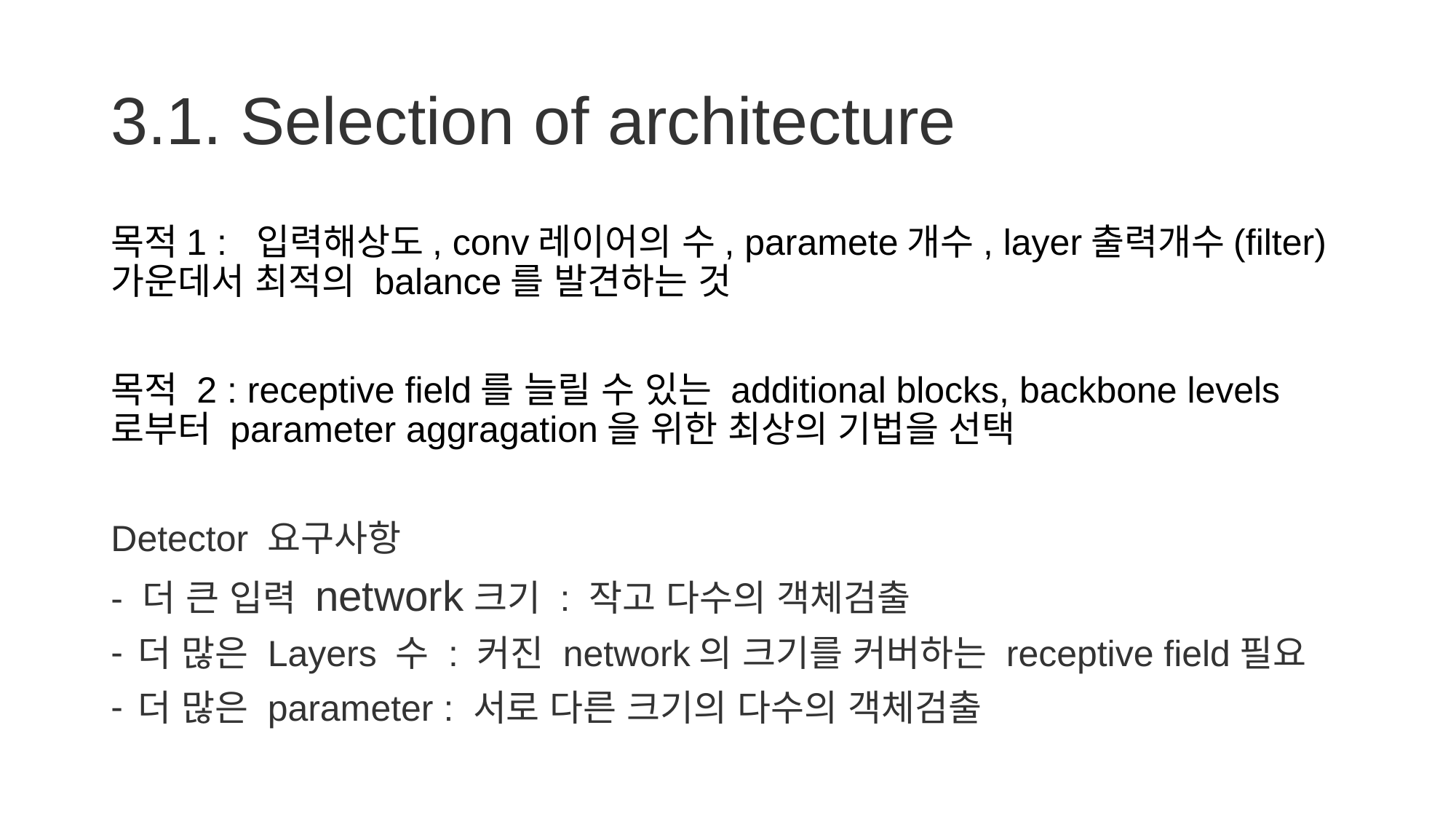

# 3.1. Selection of architecture
목적1 :  입력해상도, conv레이어의 수, paramete개수, layer출력개수(filter)가운데서 최적의 balance를 발견하는 것

목적 2 : receptive field를 늘릴 수 있는 additional blocks, backbone levels로부터 parameter aggragation을 위한 최상의 기법을 선택

Detector 요구사항
- 더 큰 입력 network크기 : 작고 다수의 객체검출
더 많은 Layers 수 : 커진 network의 크기를 커버하는 receptive field필요
더 많은 parameter : 서로 다른 크기의 다수의 객체검출